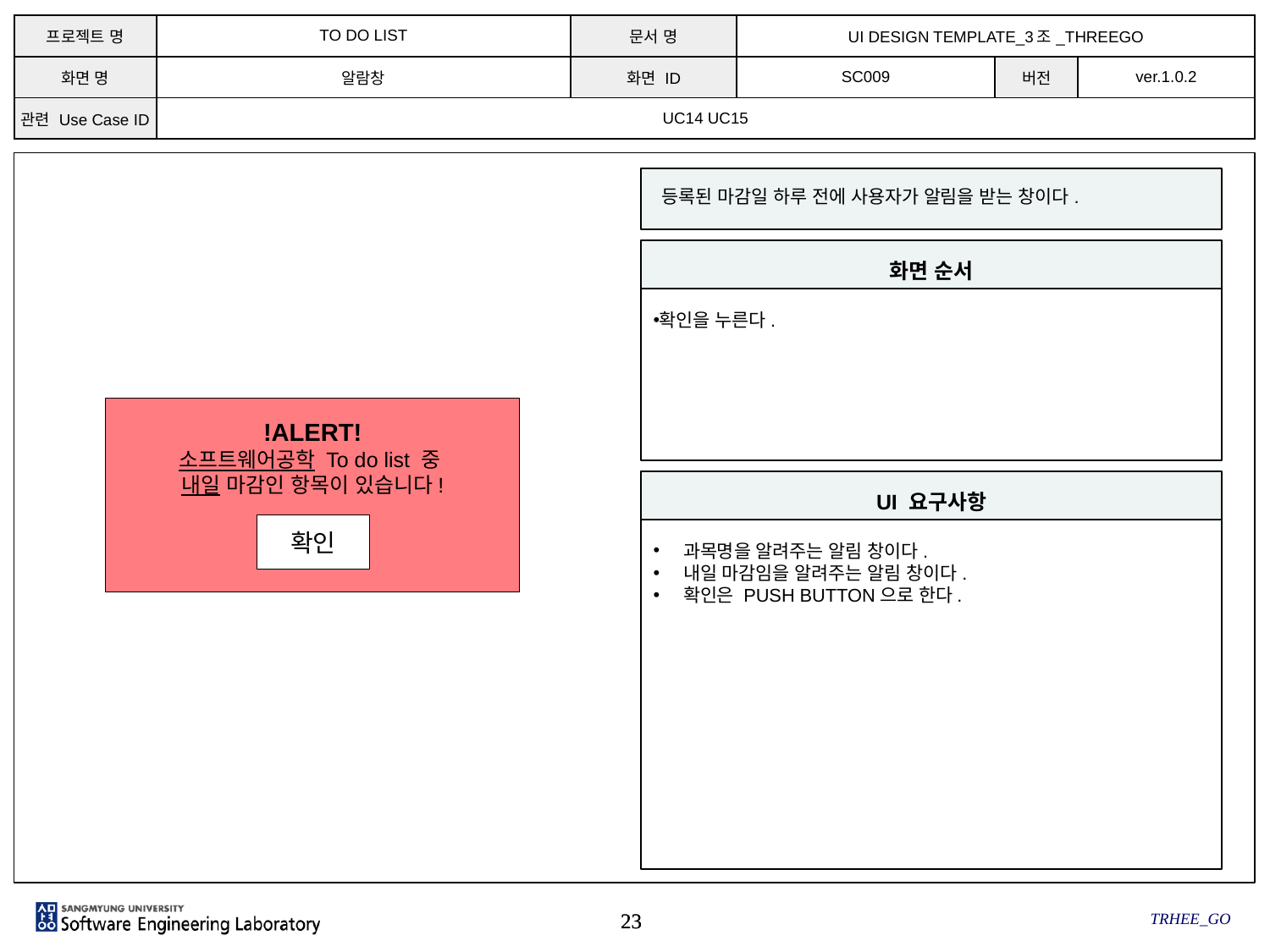

| 프로젝트 명 | TO DO LIST | 문서 명 | UI DESIGN TEMPLATE\_3조\_THREEGO |  |  |
| --- | --- | --- | --- | --- | --- |
| 화면 명 | 알람창 | 화면 ID | SC009 | 버전 | ver.1.0.2 |
| 관련 Use Case ID | UC14 UC15 |  |  |  |  |

 등록된 마감일 하루 전에 사용자가 알림을 받는 창이다.

화면 순서
확인을 누른다.

!ALERT!
소프트웨어공학 To do list 중
내일 마감인 항목이 있습니다!
확인

UI 요구사항
과목명을 알려주는 알림 창이다.
내일 마감임을 알려주는 알림 창이다.
확인은 PUSH BUTTON으로 한다.
TRHEE_GO